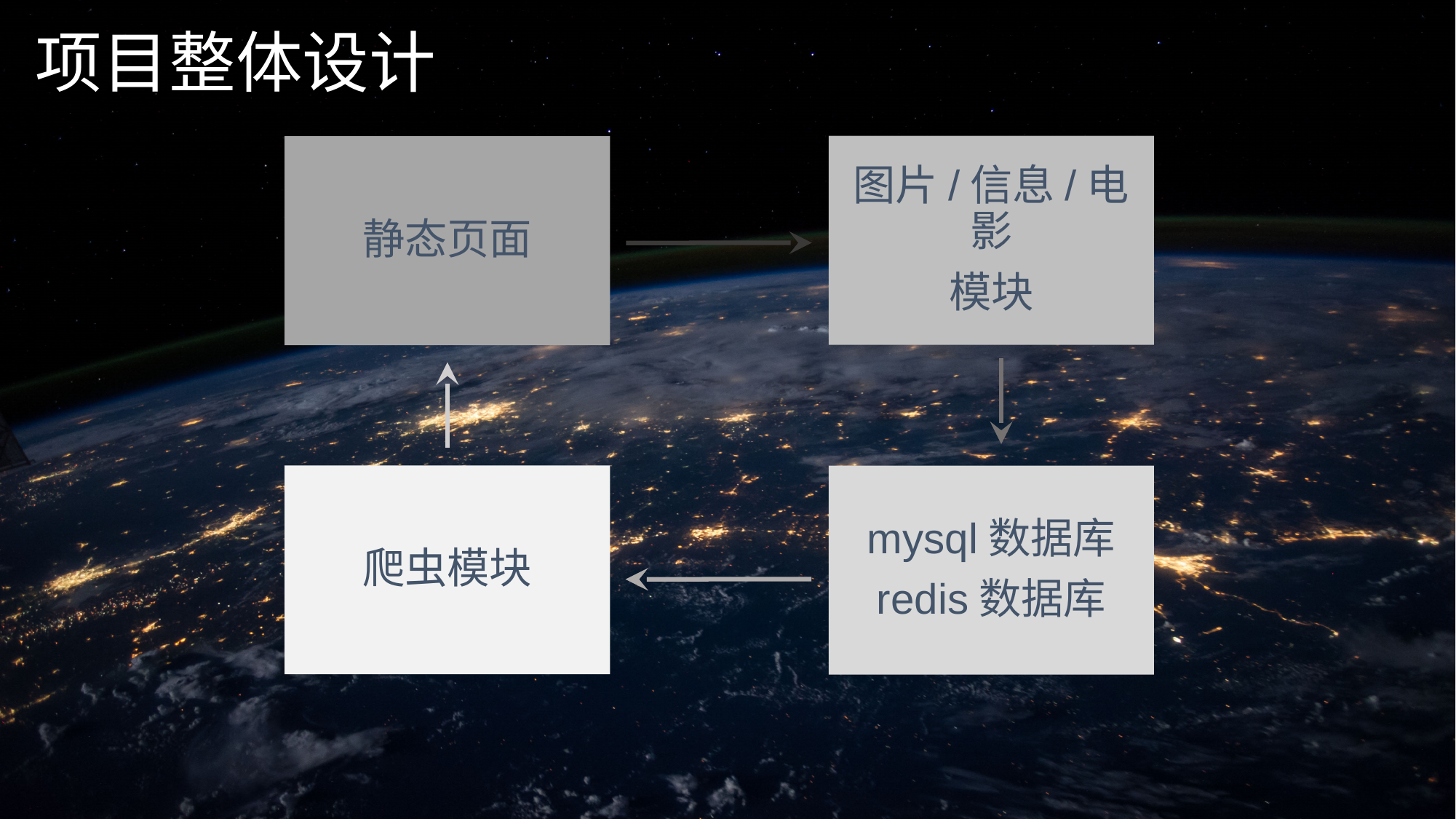

项目整体设计
图片/信息/电影
模块
静态页面
爬虫模块
mysql数据库
redis数据库